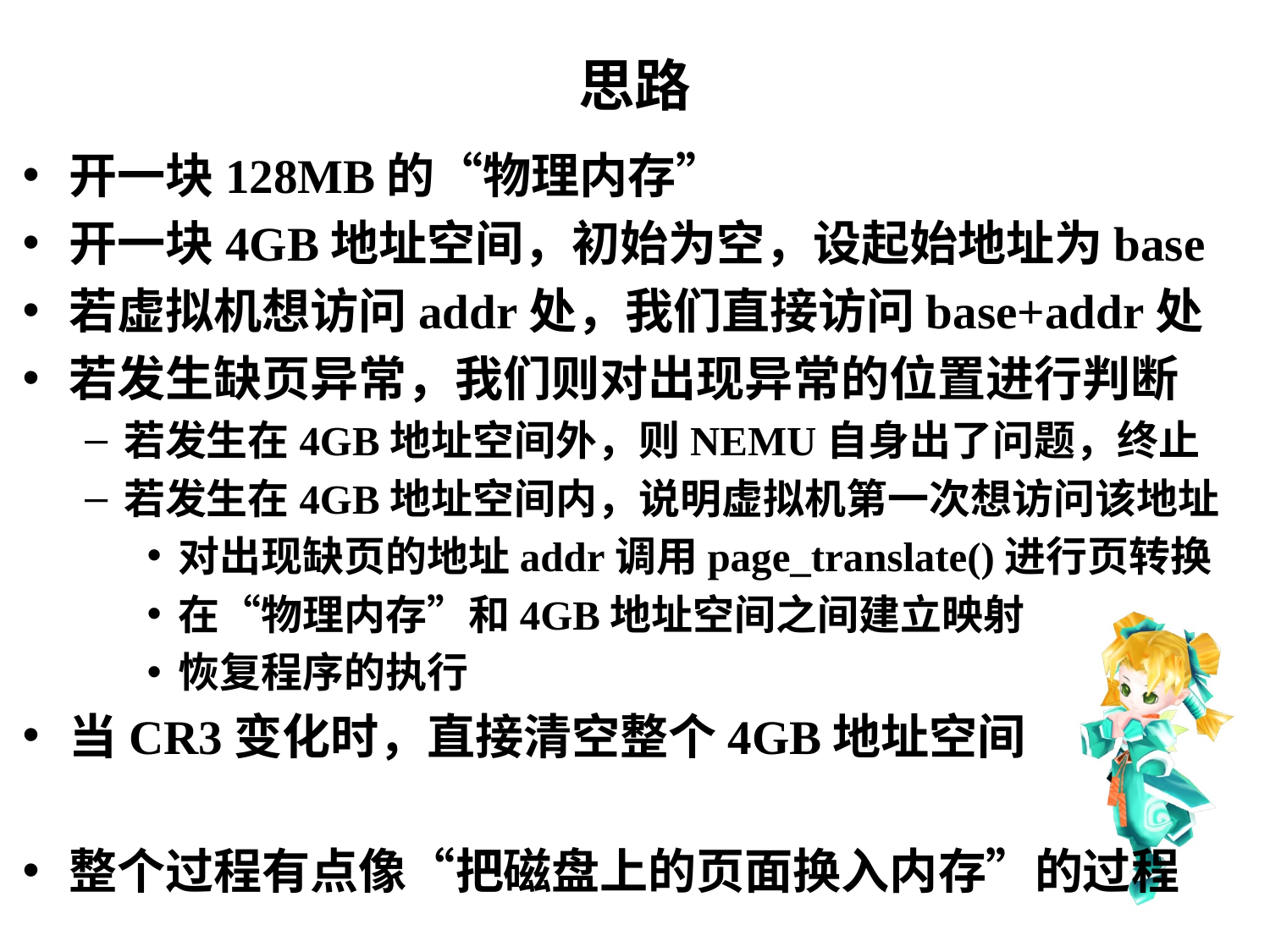

# 思路
开一块128MB的“物理内存”
开一块4GB地址空间，初始为空，设起始地址为base
若虚拟机想访问addr处，我们直接访问base+addr处
若发生缺页异常，我们则对出现异常的位置进行判断
若发生在4GB地址空间外，则NEMU自身出了问题，终止
若发生在4GB地址空间内，说明虚拟机第一次想访问该地址
对出现缺页的地址addr调用page_translate()进行页转换
在“物理内存”和4GB地址空间之间建立映射
恢复程序的执行
当CR3变化时，直接清空整个4GB地址空间

整个过程有点像“把磁盘上的页面换入内存”的过程